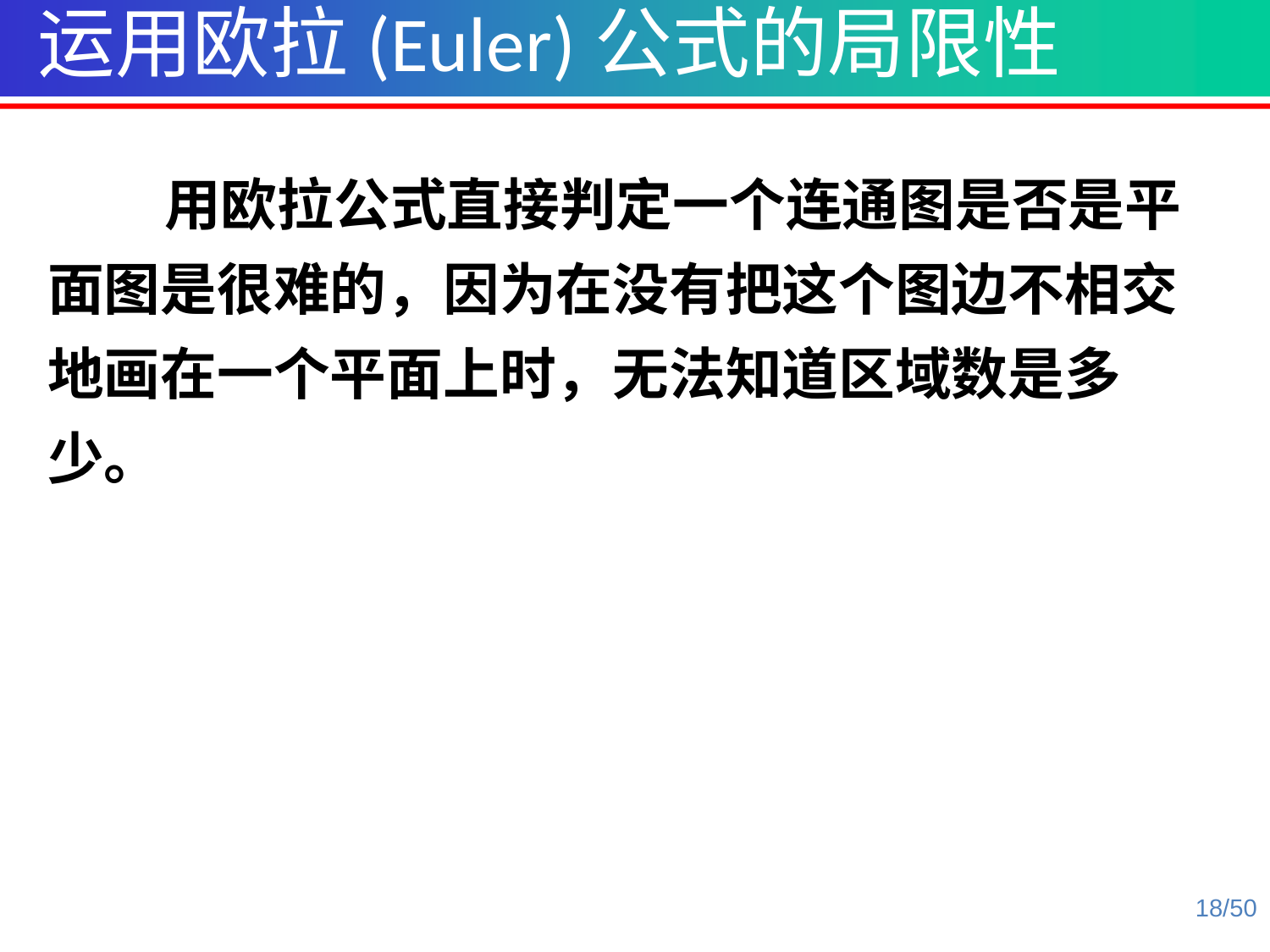

运用欧拉(Euler)公式的局限性
        用欧拉公式直接判定一个连通图是否是平面图是很难的，因为在没有把这个图边不相交地画在一个平面上时，无法知道区域数是多少。
18/50